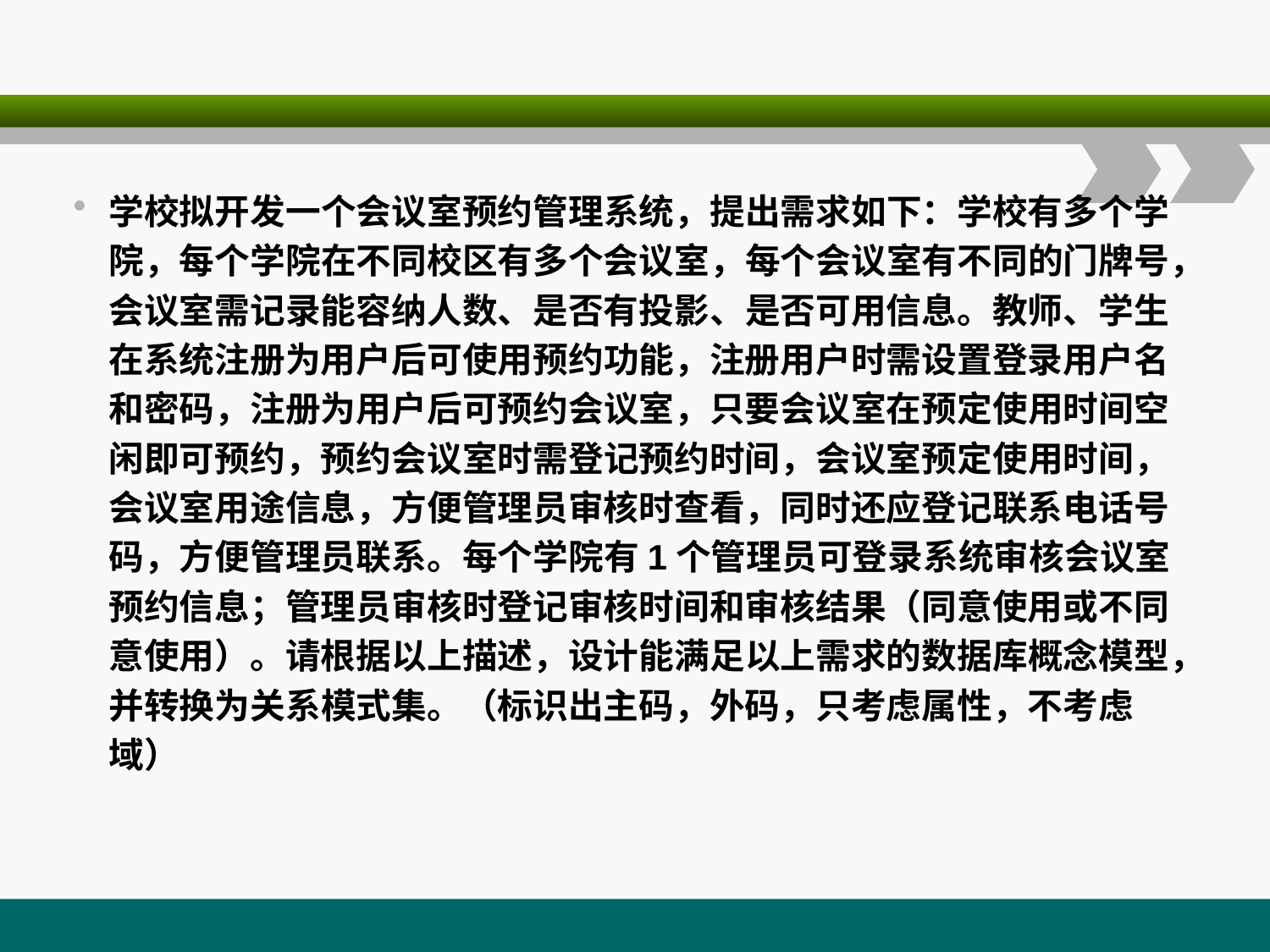

#
学校拟开发一个会议室预约管理系统，提出需求如下：学校有多个学院，每个学院在不同校区有多个会议室，每个会议室有不同的门牌号，会议室需记录能容纳人数、是否有投影、是否可用信息。教师、学生在系统注册为用户后可使用预约功能，注册用户时需设置登录用户名和密码，注册为用户后可预约会议室，只要会议室在预定使用时间空闲即可预约，预约会议室时需登记预约时间，会议室预定使用时间，会议室用途信息，方便管理员审核时查看，同时还应登记联系电话号码，方便管理员联系。每个学院有1个管理员可登录系统审核会议室预约信息；管理员审核时登记审核时间和审核结果（同意使用或不同意使用）。请根据以上描述，设计能满足以上需求的数据库概念模型，并转换为关系模式集。（标识出主码，外码，只考虑属性，不考虑域）